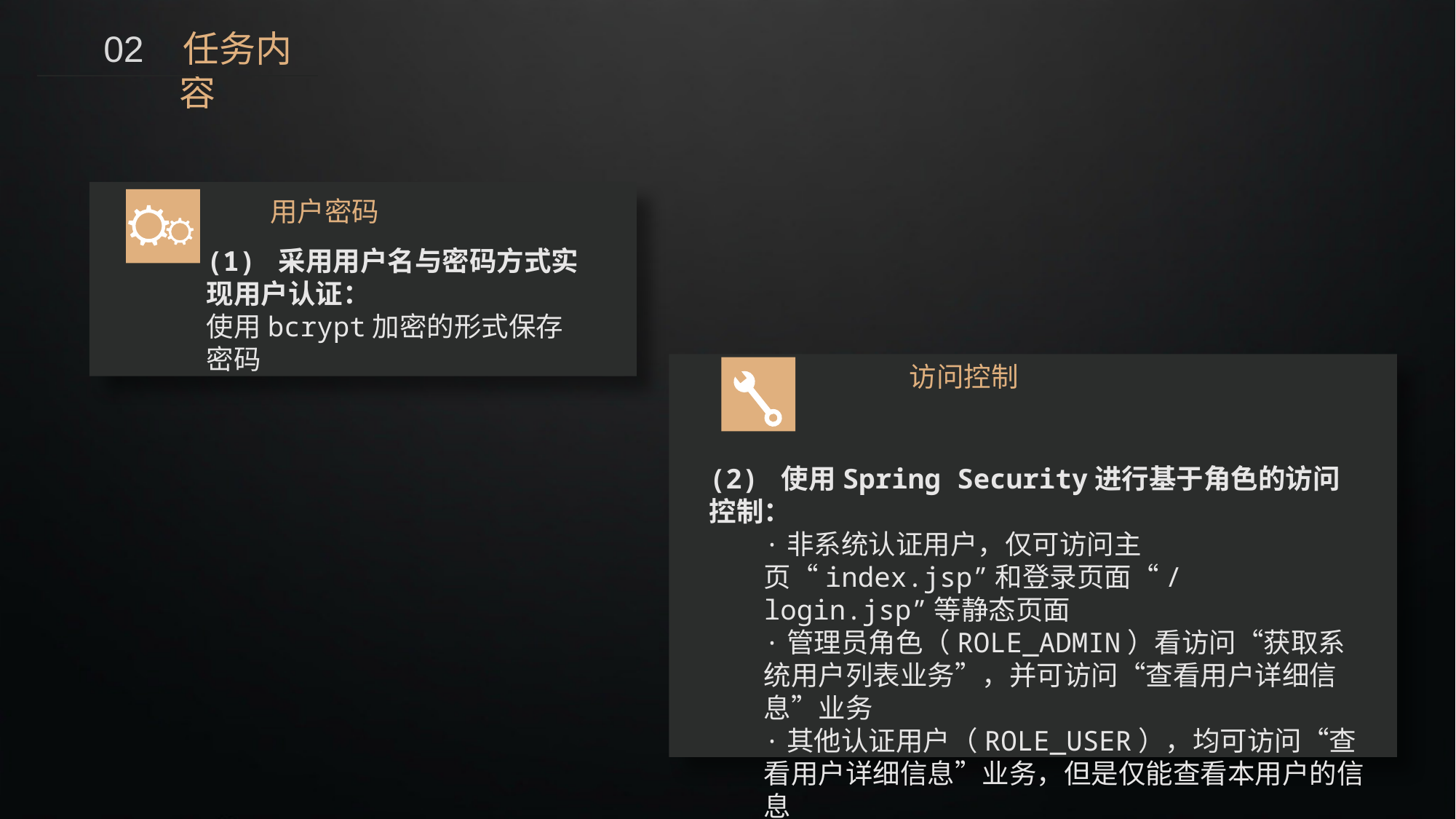

02   任务内容

用户密码

(1) 采用用户名与密码方式实现用户认证：
使用bcrypt加密的形式保存密码

访问控制

(2) 使用Spring Security进行基于角色的访问控制：
·非系统认证用户，仅可访问主页“index.jsp”和登录页面“/login.jsp”等静态页面
·管理员角色（ROLE_ADMIN）看访问“获取系统用户列表业务”，并可访问“查看用户详细信息”业务
·其他认证用户（ROLE_USER），均可访问“查看用户详细信息”业务，但是仅能查看本用户的信息